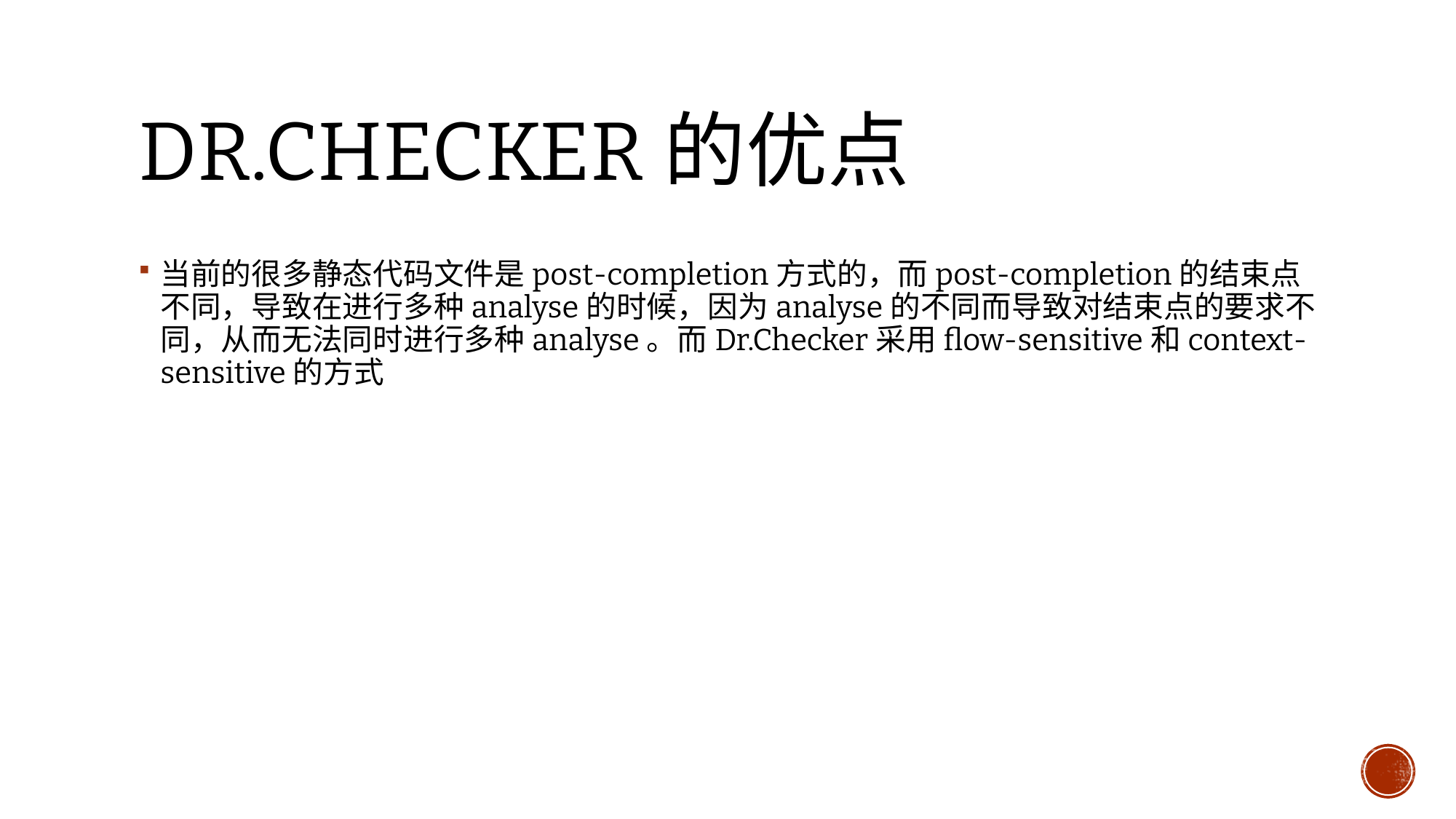

# Dr.checker的优点
当前的很多静态代码文件是post-completion方式的，而post-completion的结束点不同，导致在进行多种analyse的时候，因为analyse的不同而导致对结束点的要求不同，从而无法同时进行多种analyse。而Dr.Checker采用flow-sensitive和context-sensitive的方式